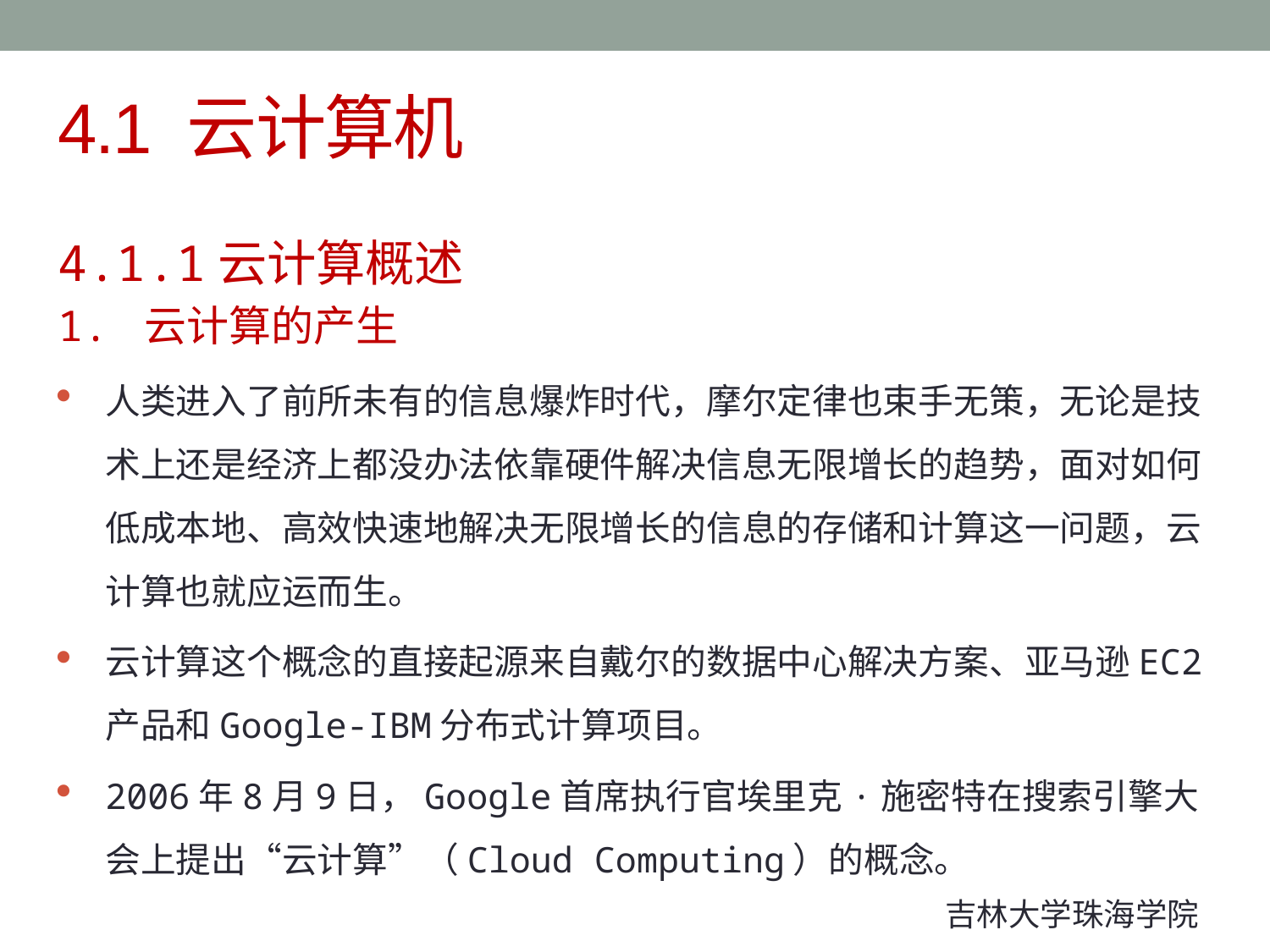

# 4.1 云计算机
4.1.1云计算概述
1. 云计算的产生
人类进入了前所未有的信息爆炸时代，摩尔定律也束手无策，无论是技术上还是经济上都没办法依靠硬件解决信息无限增长的趋势，面对如何低成本地、高效快速地解决无限增长的信息的存储和计算这一问题，云计算也就应运而生。
云计算这个概念的直接起源来自戴尔的数据中心解决方案、亚马逊EC2产品和Google-IBM分布式计算项目。
2006年8月9日，Google首席执行官埃里克·施密特在搜索引擎大会上提出“云计算”（Cloud Computing）的概念。